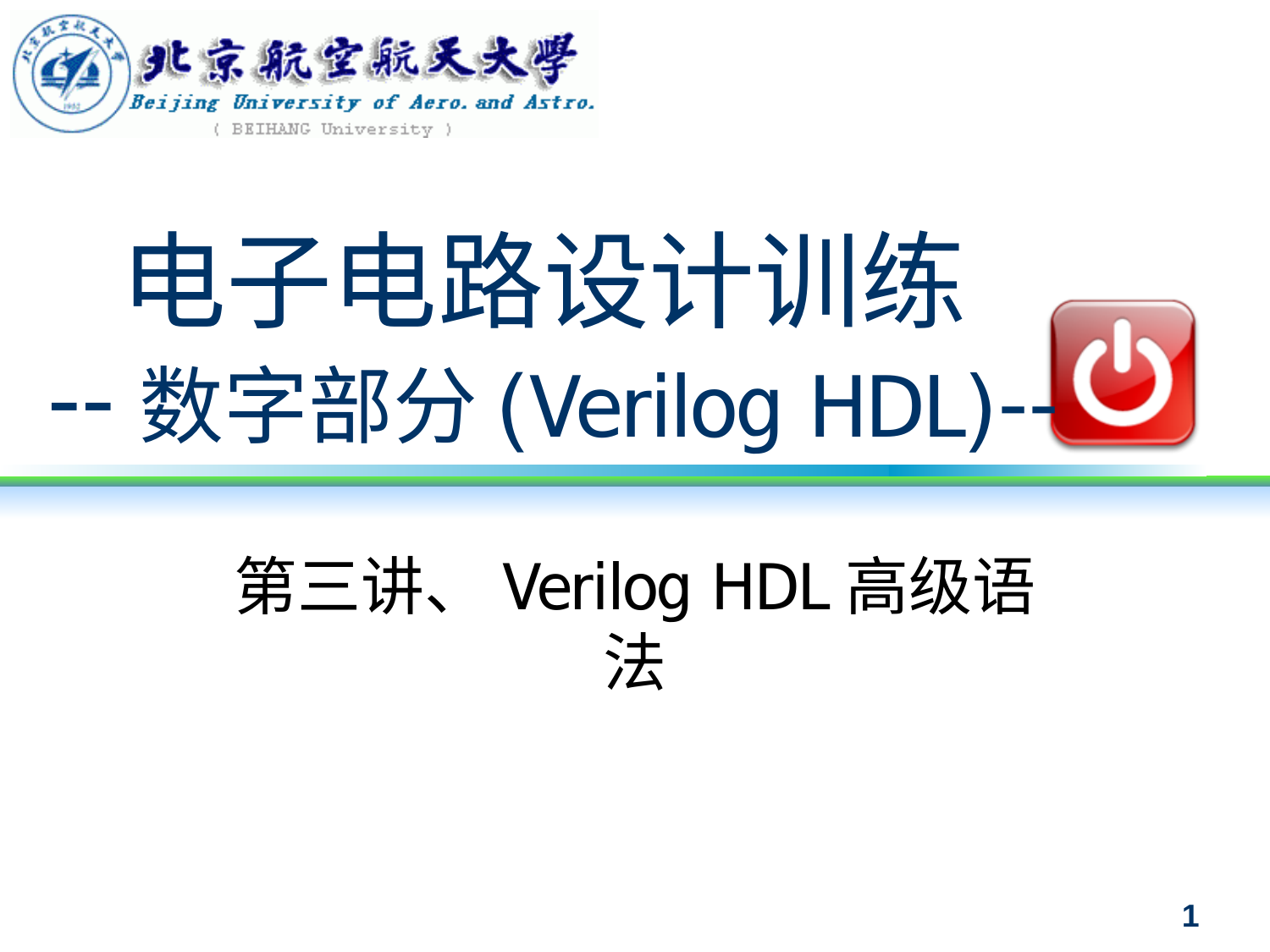

# 电子电路设计训练 --数字部分(Verilog HDL)--
第三讲、Verilog HDL高级语法
1